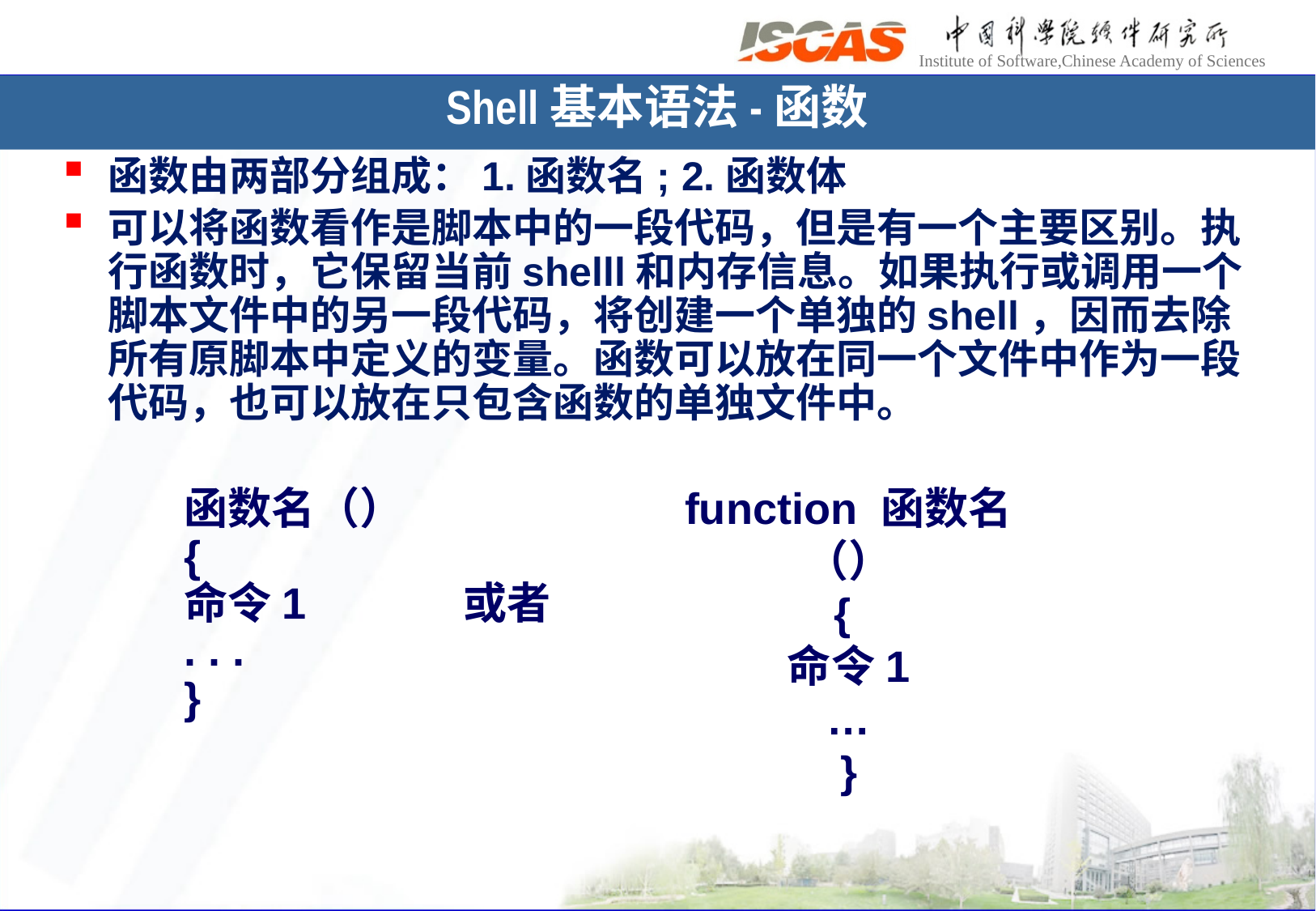

Shell基本语法-函数
函数由两部分组成：1.函数名; 2.函数体
可以将函数看作是脚本中的一段代码，但是有一个主要区别。执行函数时，它保留当前shelll和内存信息。如果执行或调用一个脚本文件中的另一段代码，将创建一个单独的shell，因而去除所有原脚本中定义的变量。函数可以放在同一个文件中作为一段代码，也可以放在只包含函数的单独文件中。

	函数名（）
	{
	命令1            或者
	. . .
	}
function 函数名（）
{
命令1
…
}